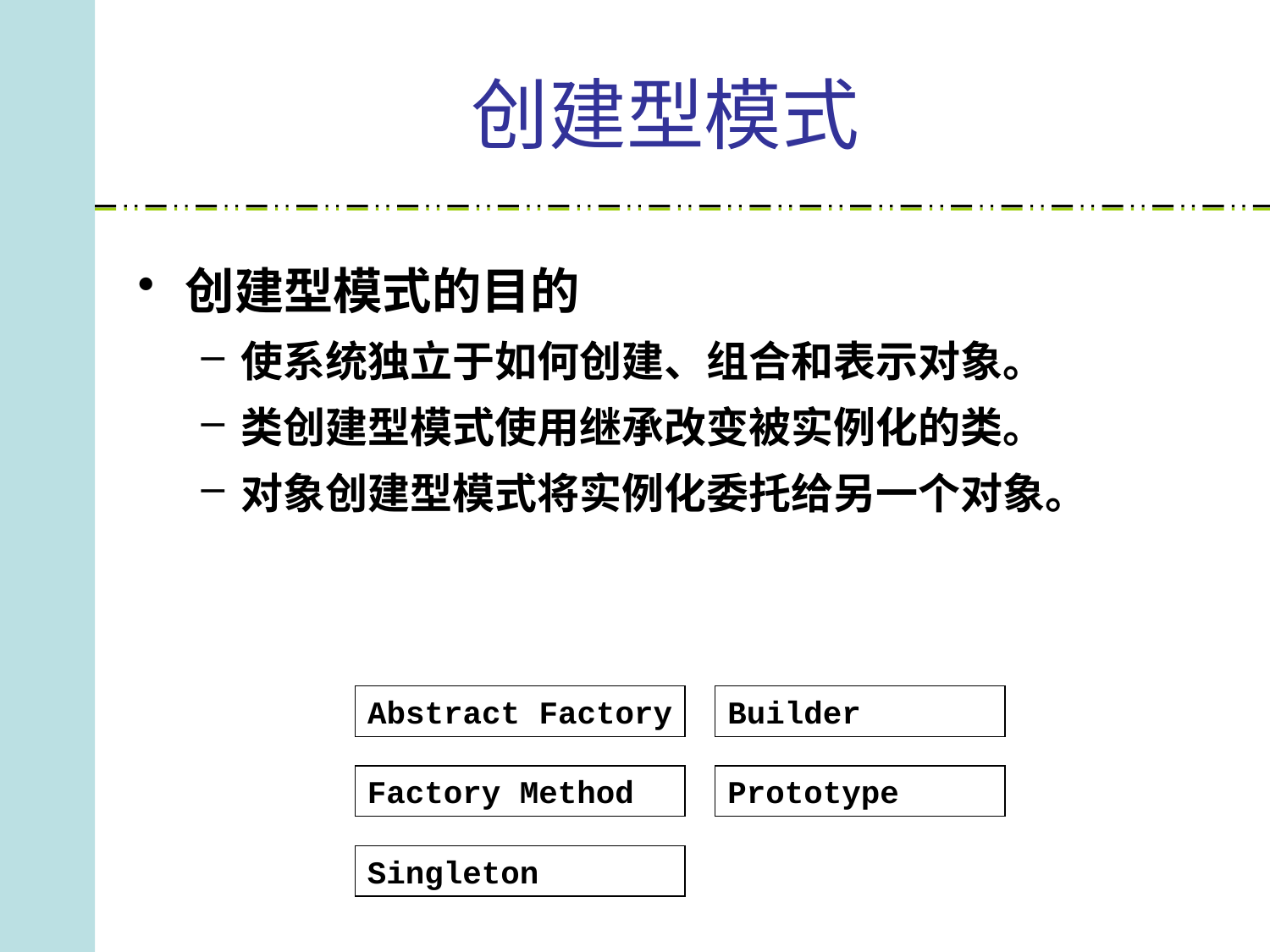

# 创建型模式
创建型模式的目的
使系统独立于如何创建、组合和表示对象。
类创建型模式使用继承改变被实例化的类。
对象创建型模式将实例化委托给另一个对象。
Abstract Factory
Builder
Factory Method
Prototype
Singleton